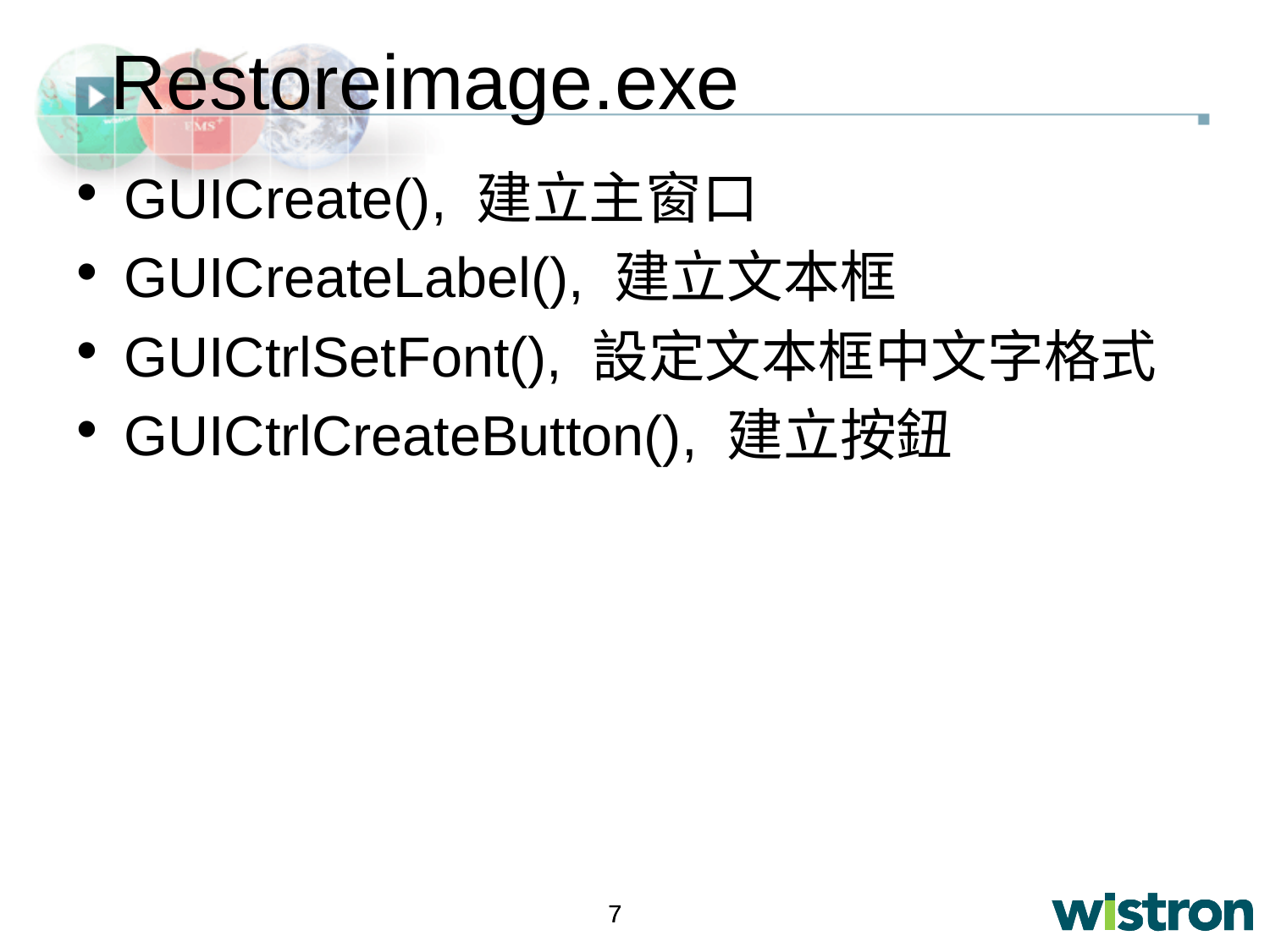

# Restoreimage.exe
GUICreate(), 建立主窗口
GUICreateLabel(), 建立文本框
GUICtrlSetFont(), 設定文本框中文字格式
GUICtrlCreateButton(), 建立按鈕